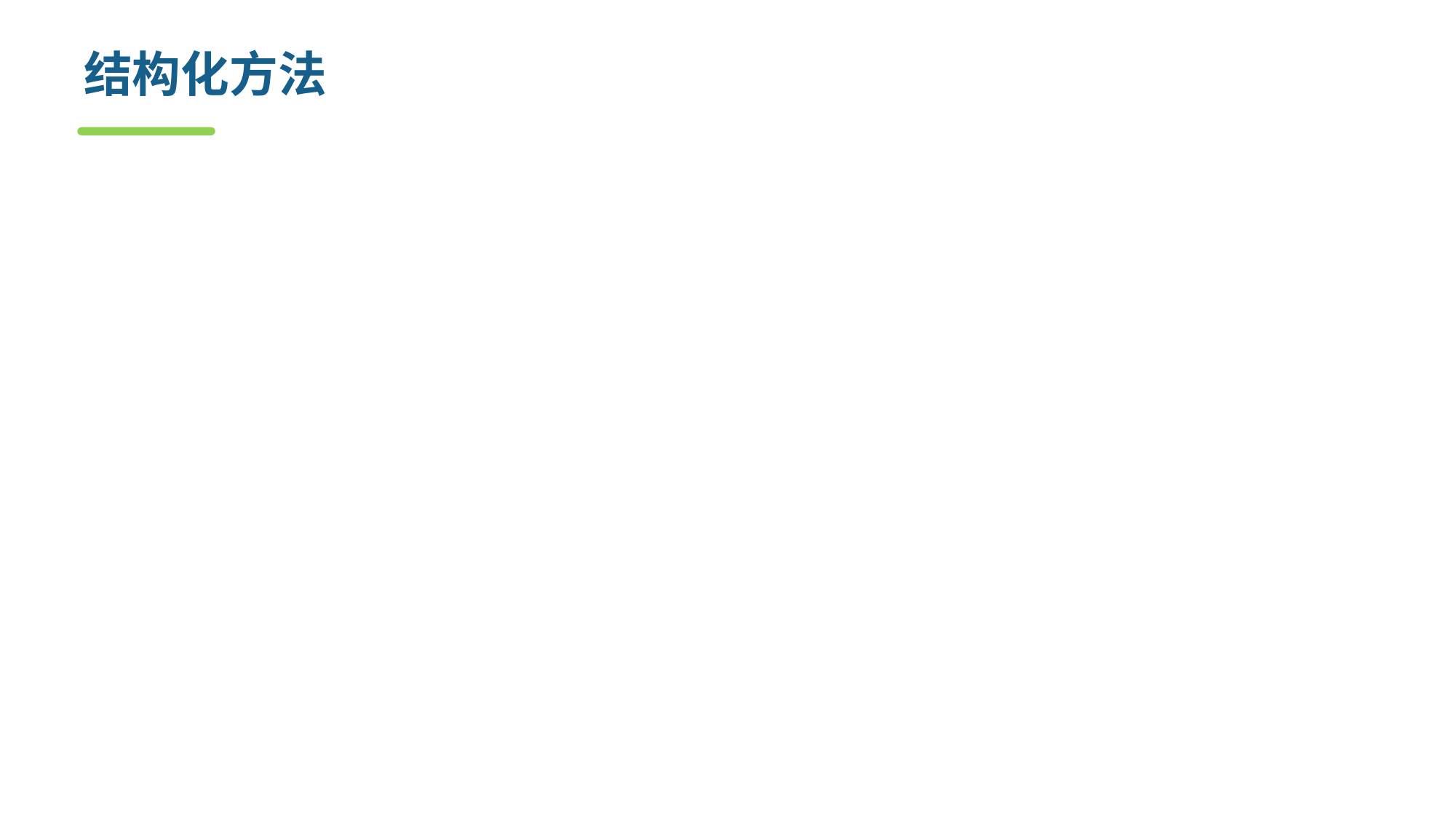

# 结构化方法
核心: 数据和处理
手段: 自顶向下，逐步求精、模块化
常用建模工具:
需求建模：
DFD(数据流图) 、 DD(数据字典)、ERD(实体关系图)、STD(状态图)
设计建模：
结构图（SC）
流程图、 N-S图、PAD图、伪代码
19